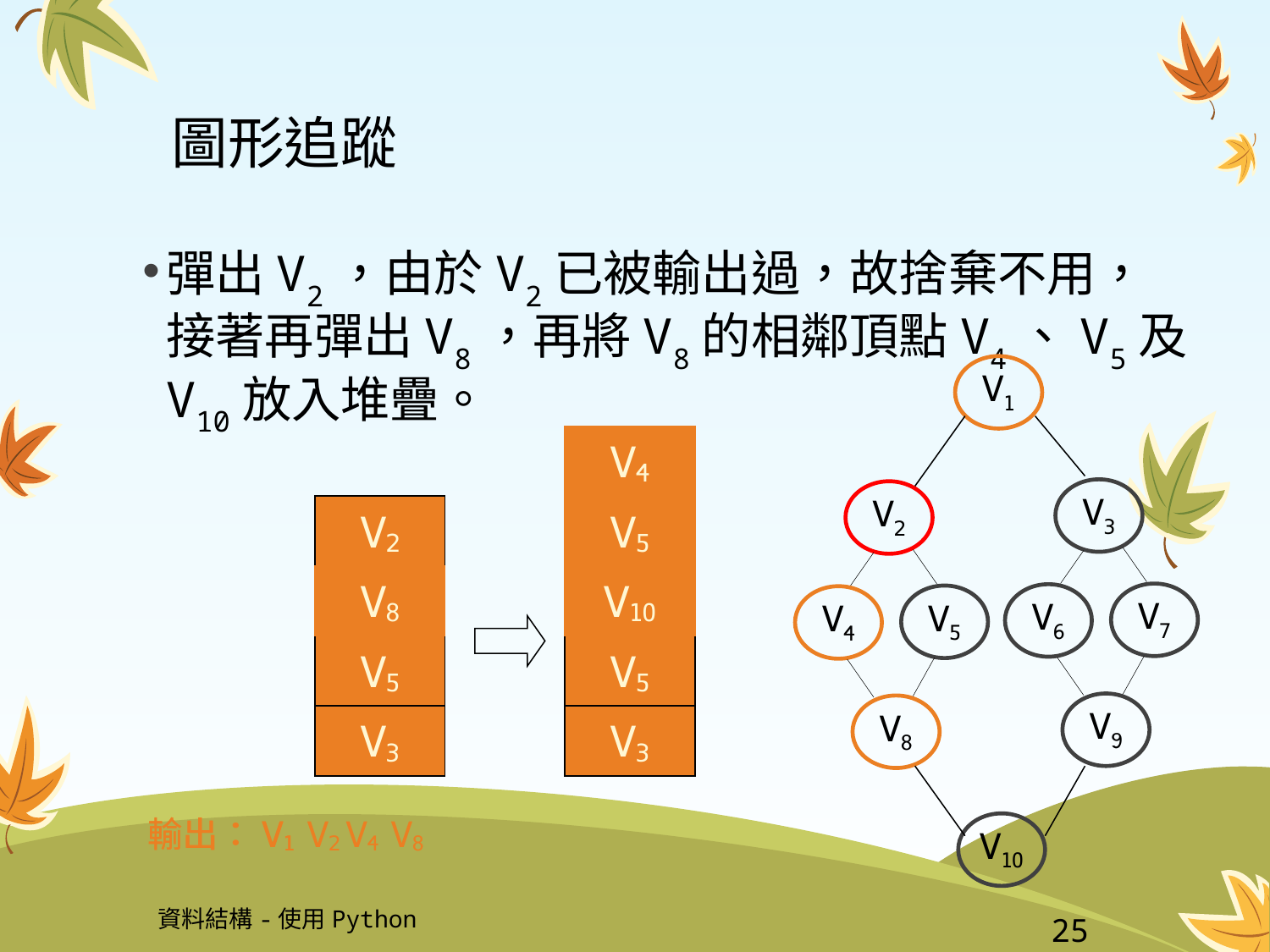

# 圖形追蹤
彈出V2，由於V2已被輸出過，故捨棄不用，接著再彈出V8，再將V8的相鄰頂點V4、V5及V10放入堆疊。
V1

V4
V3
V2
V2
V5

V8
V10
V7
V6
V5
V4

V5
V5

V9
V8
V3
V3

輸出：V1  V2 V4  V8
輸出：V1
V10
資料結構-使用Python
25